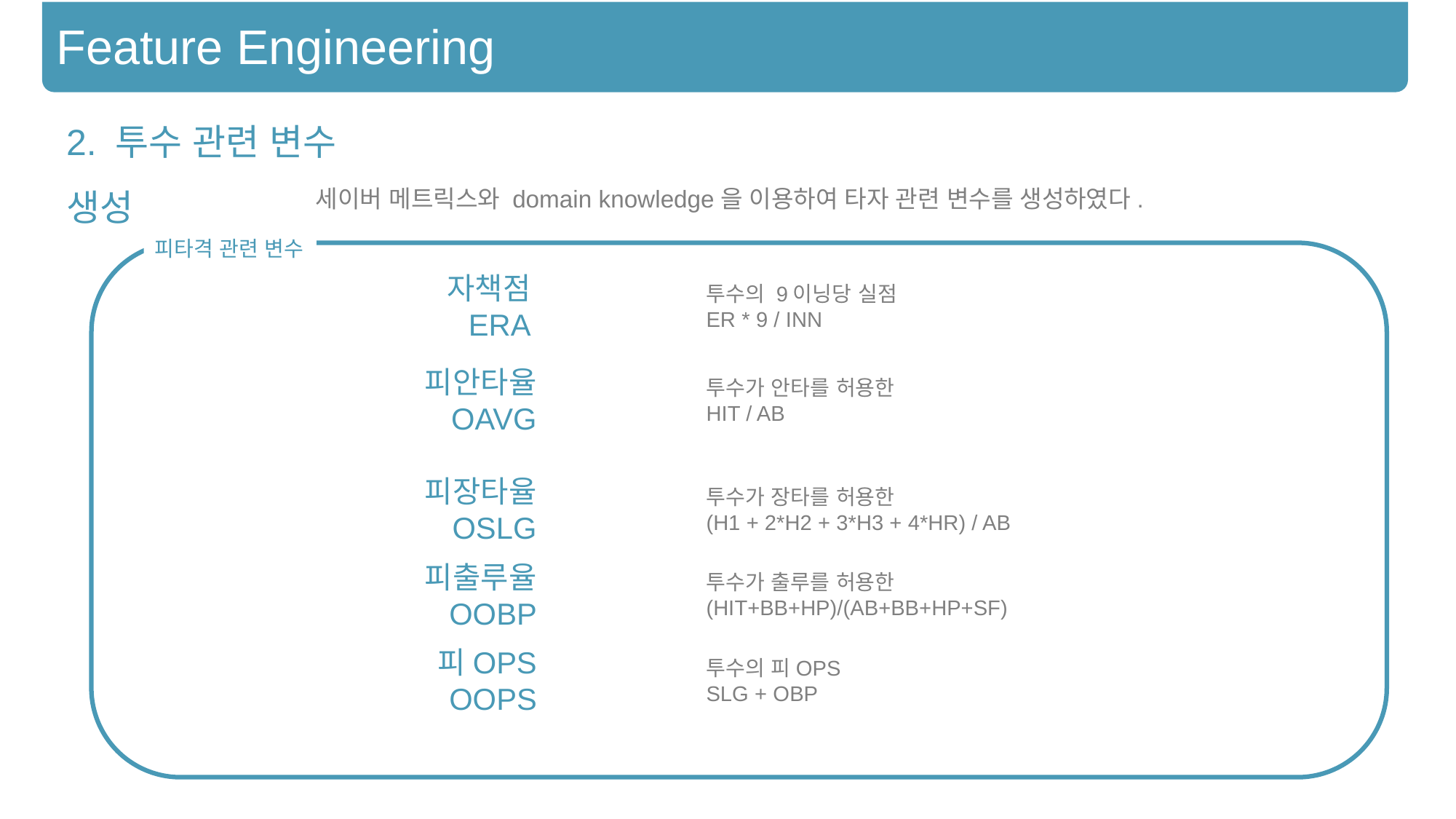

Feature Engineering
2. 투수 관련 변수 생성
세이버 메트릭스와 domain knowledge을 이용하여 타자 관련 변수를 생성하였다.
피타격 관련 변수

자책점
ERA
투수의 9이닝당 실점
ER * 9 / INN
피안타율
OAVG

투수가 안타를 허용한
HIT / AB
피장타율
OSLG
투수가 장타를 허용한
(H1 + 2*H2 + 3*H3 + 4*HR) / AB
피출루율
OOBP
투수가 출루를 허용한
(HIT+BB+HP)/(AB+BB+HP+SF)
피OPS
OOPS
투수의 피OPS
SLG + OBP